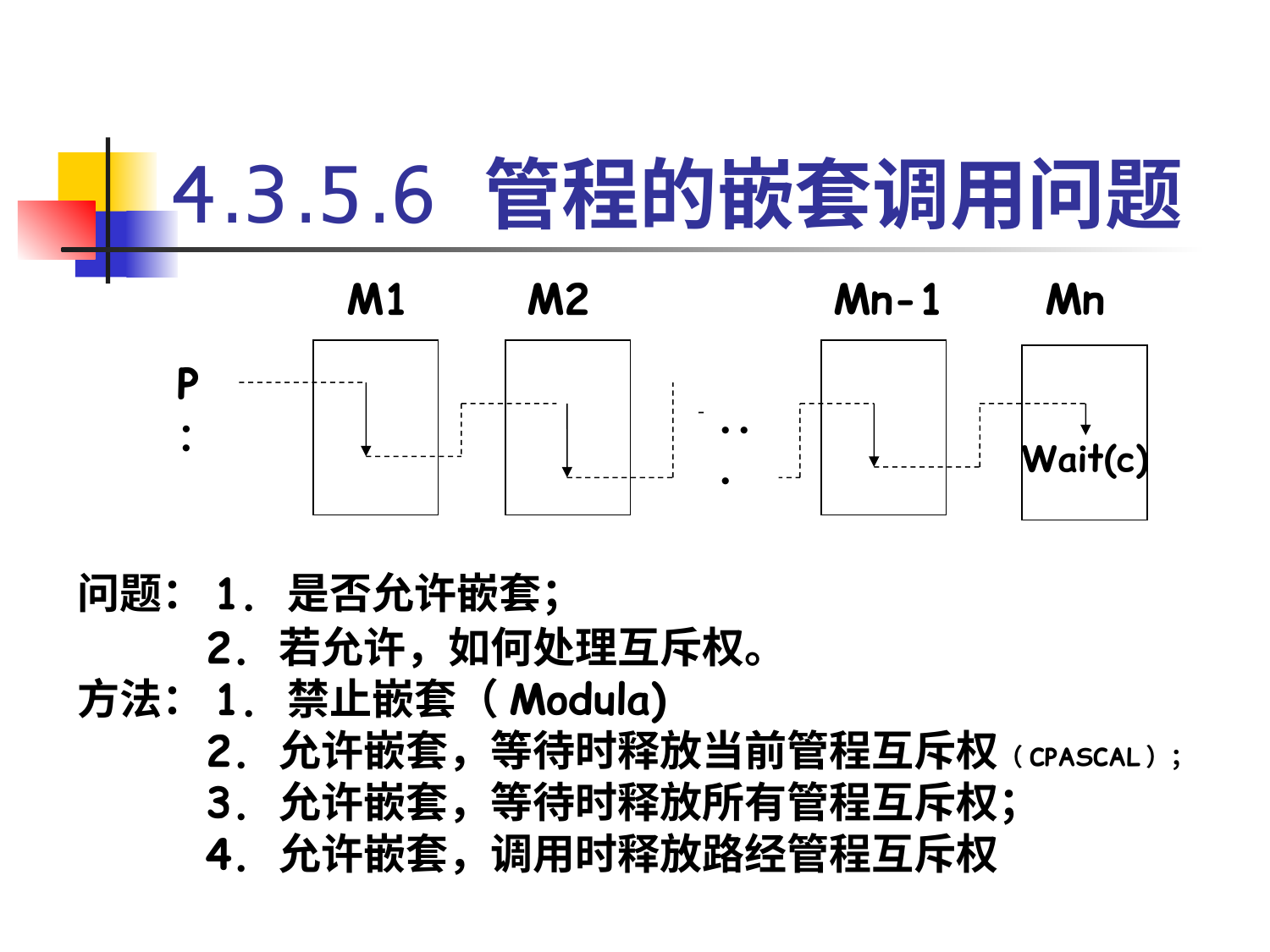

# 4.3.5.6 管程的嵌套调用问题
M1
M2
Mn-1
Mn

Wait(c)
P:

...

问题：1. 是否允许嵌套；
       2. 若允许，如何处理互斥权。
方法：1. 禁止嵌套（Modula)
       2. 允许嵌套，等待时释放当前管程互斥权（CPASCAL）；
       3. 允许嵌套，等待时释放所有管程互斥权；
       4. 允许嵌套，调用时释放路经管程互斥权